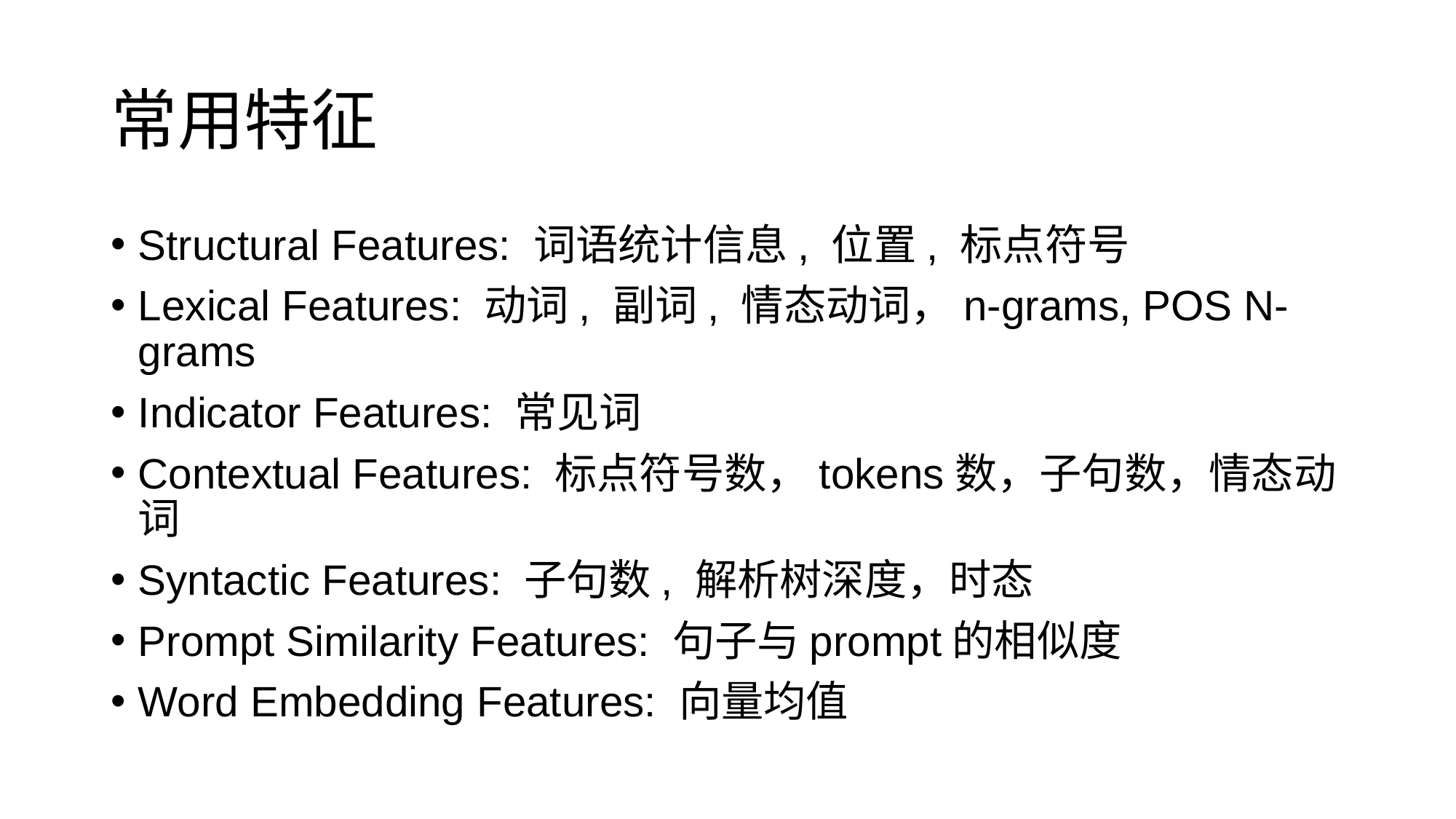

# 常用特征
Structural Features: 词语统计信息, 位置, 标点符号
Lexical Features: 动词, 副词, 情态动词，n-grams, POS N-grams
Indicator Features: 常见词
Contextual Features: 标点符号数，tokens数，子句数，情态动词
Syntactic Features: 子句数, 解析树深度，时态
Prompt Similarity Features: 句子与prompt的相似度
Word Embedding Features: 向量均值